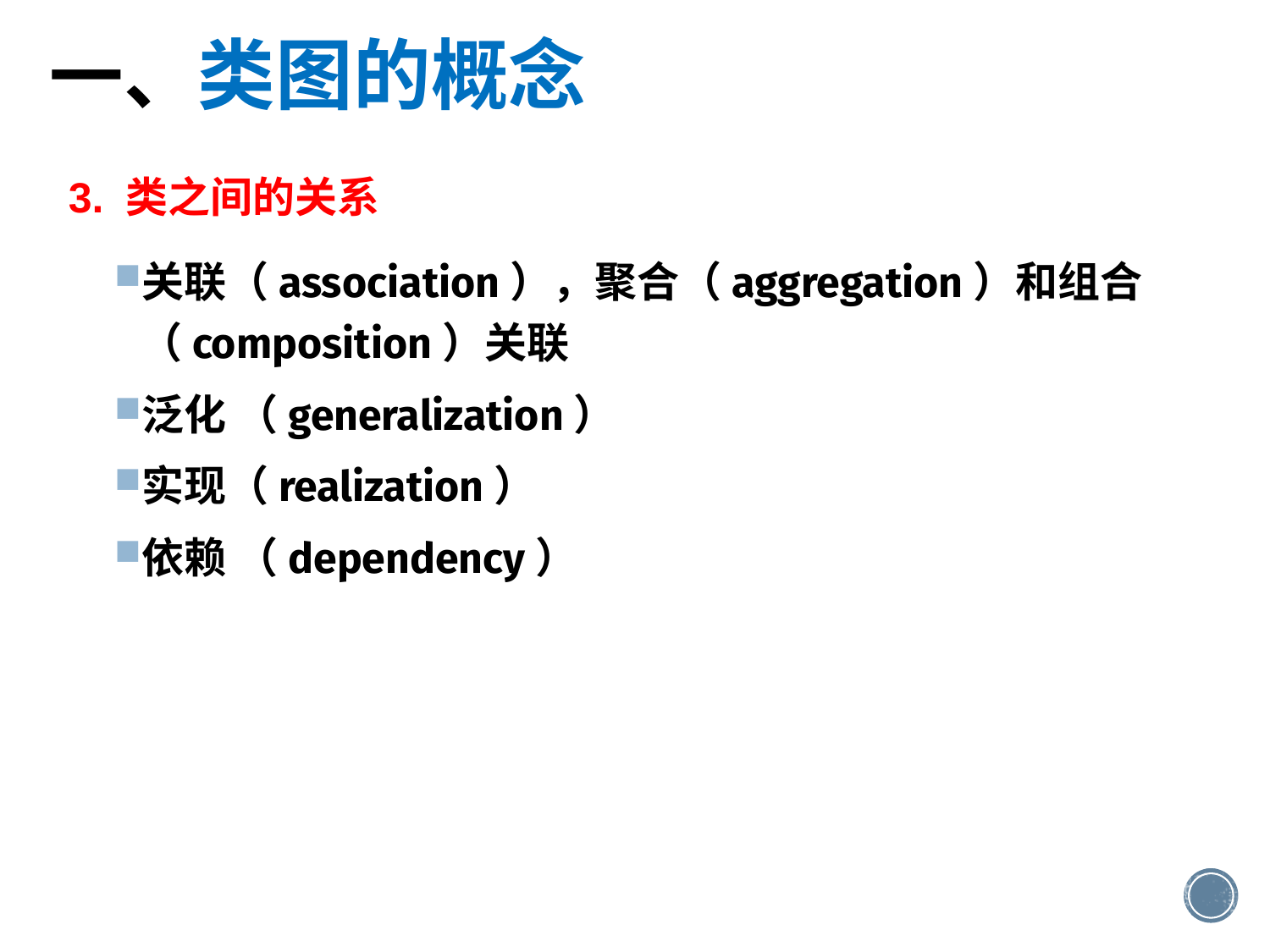

一、类图的概念
3. 类之间的关系
关联（association），聚合（aggregation）和组合（composition）关联
泛化 （generalization）
实现（realization）
依赖 （dependency）